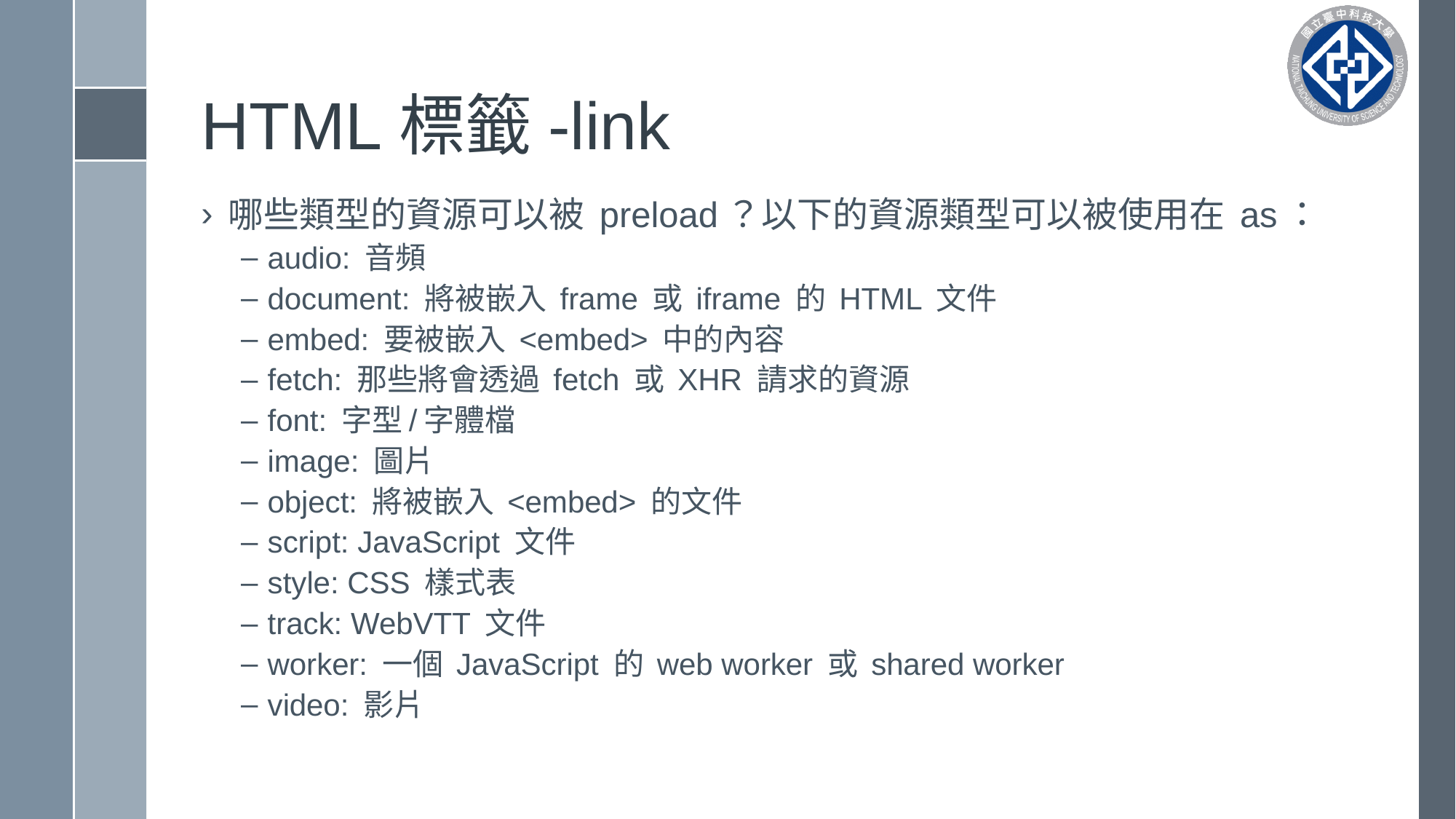

# HTML標籤-link
哪些類型的資源可以被 preload？以下的資源類型可以被使用在 as：
audio: 音頻
document: 將被嵌入 frame 或 iframe 的 HTML 文件
embed: 要被嵌入 <embed> 中的內容
fetch: 那些將會透過 fetch 或 XHR 請求的資源
font: 字型/字體檔
image: 圖片
object: 將被嵌入 <embed> 的文件
script: JavaScript 文件
style: CSS 樣式表
track: WebVTT 文件
worker: 一個 JavaScript 的 web worker 或 shared worker
video: 影片